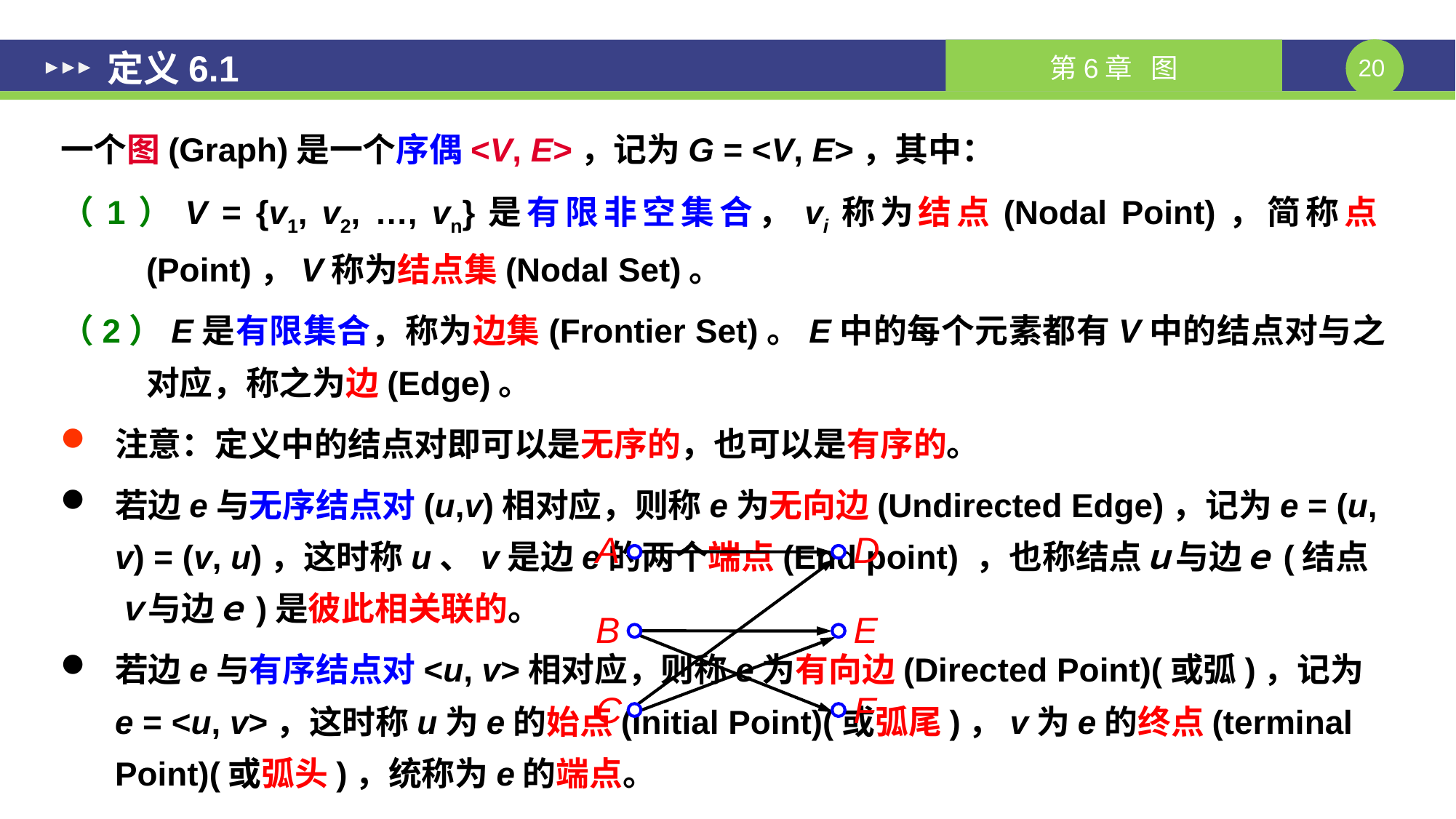

# 定义6.1
一个图(Graph)是一个序偶<V, E>，记为G = <V, E>，其中：
（1）V = {v1, v2, …, vn}是有限非空集合，vi称为结点(Nodal Point)，简称点(Point)，V称为结点集(Nodal Set)。
（2）E是有限集合，称为边集(Frontier Set)。E中的每个元素都有V中的结点对与之对应，称之为边(Edge)。
注意：定义中的结点对即可以是无序的，也可以是有序的。
若边e与无序结点对(u,v)相对应，则称e为无向边(Undirected Edge)，记为e = (u, v) = (v, u)，这时称u、v是边e的两个端点(End point) ，也称结点ｕ与边ｅ(结点ｖ与边ｅ)是彼此相关联的。
若边e与有序结点对<u, v>相对应，则称e为有向边(Directed Point)(或弧)，记为e = <u, v>，这时称u为e的始点(Initial Point)(或弧尾)，v为e的终点(terminal Point)(或弧头)，统称为e的端点。
A
D

B
E

C
F